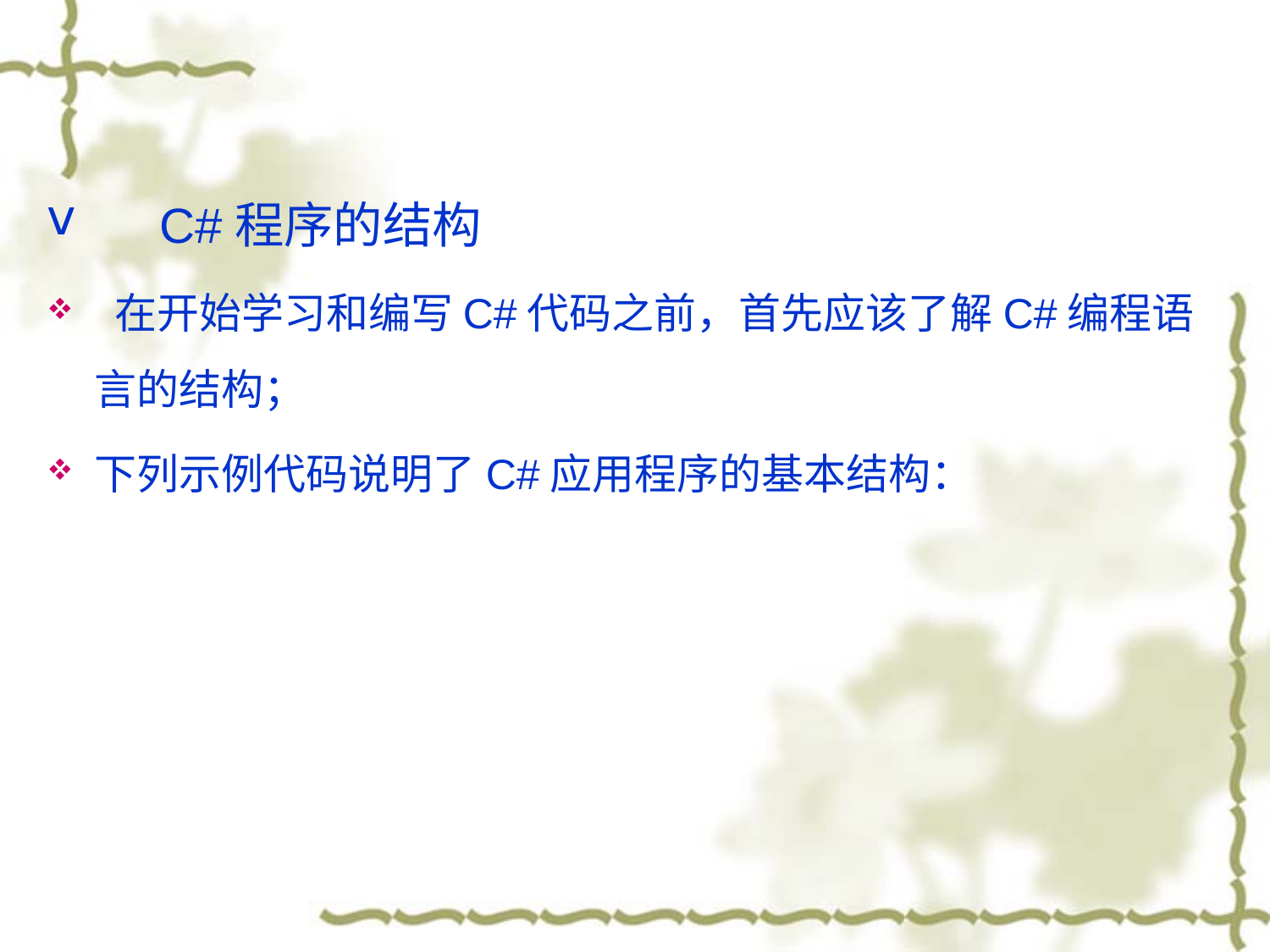

C#程序的结构
 在开始学习和编写C#代码之前，首先应该了解C#编程语言的结构；
下列示例代码说明了C#应用程序的基本结构：